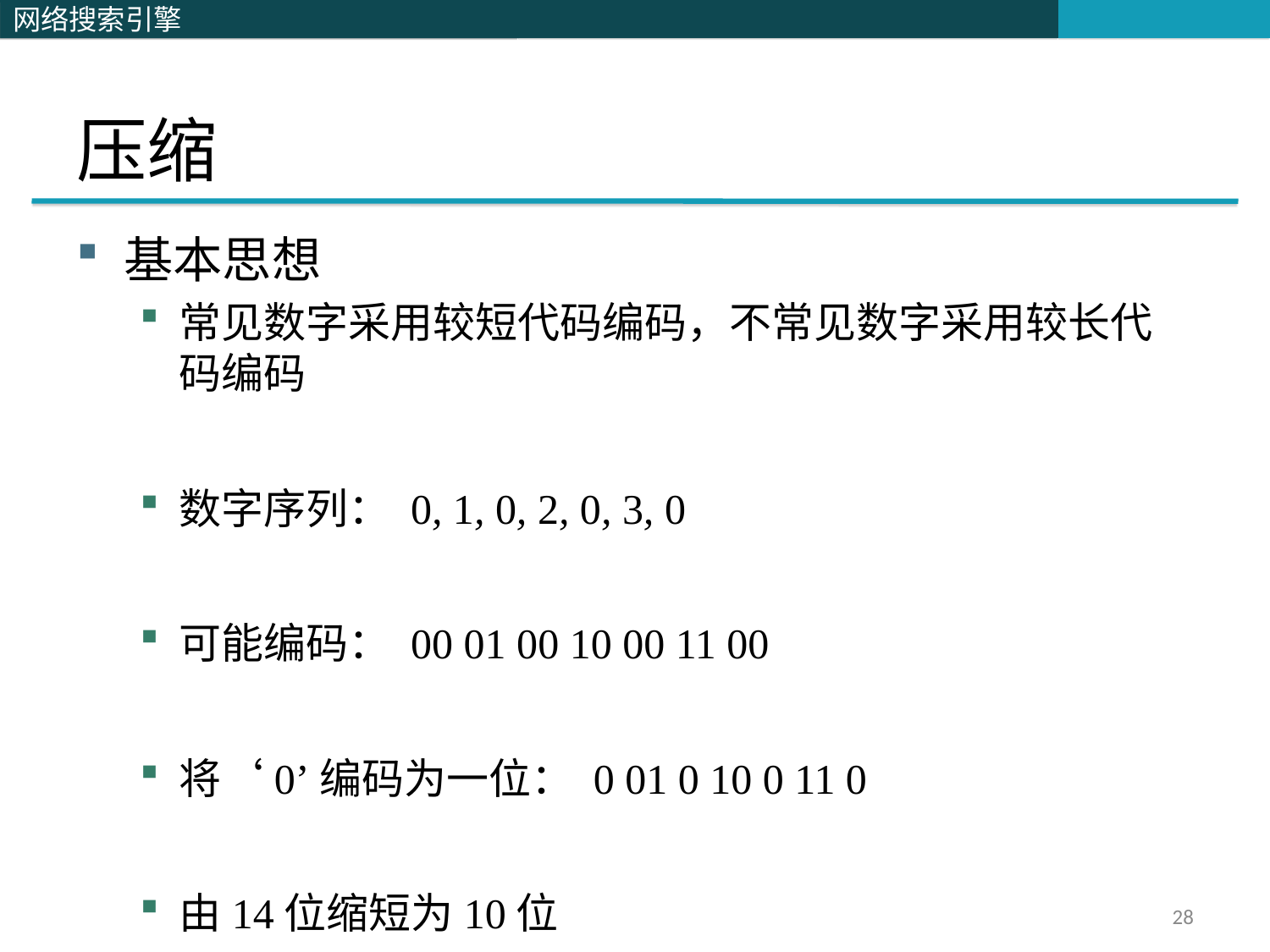

# 压缩
基本思想
常见数字采用较短代码编码，不常见数字采用较长代码编码

数字序列： 0, 1, 0, 2, 0, 3, 0

可能编码： 00 01 00 10 00 11 00

将‘0’编码为一位： 0 01 0 10 0 11 0

由14位缩短为10位
28